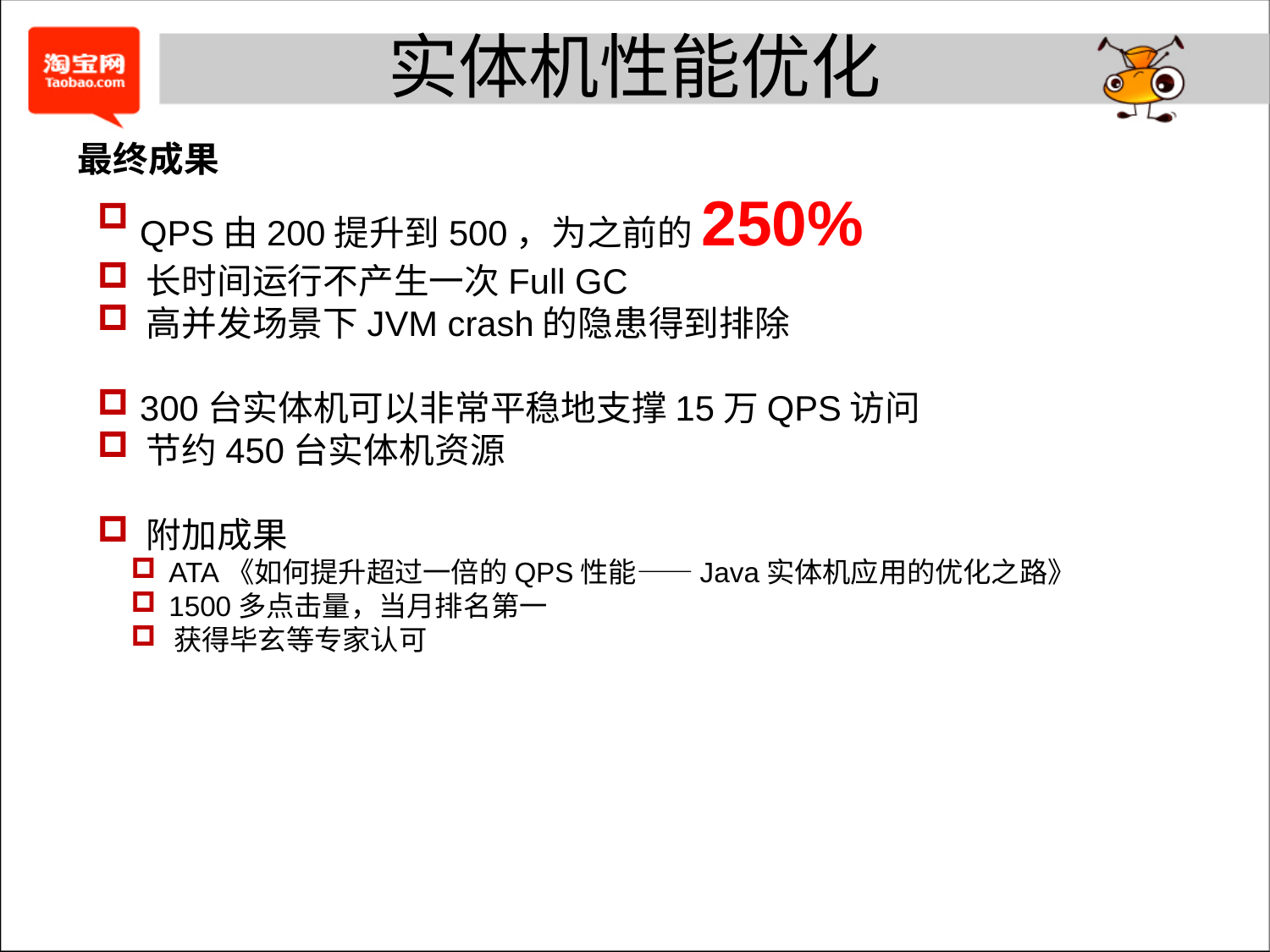

实体机性能优化
最终成果
 QPS由200提升到500，为之前的250%
 长时间运行不产生一次Full GC
 高并发场景下JVM crash的隐患得到排除

 300台实体机可以非常平稳地支撑15万QPS访问
 节约450台实体机资源

 附加成果
 ATA《如何提升超过一倍的QPS性能——Java实体机应用的优化之路》
 1500多点击量，当月排名第一
 获得毕玄等专家认可